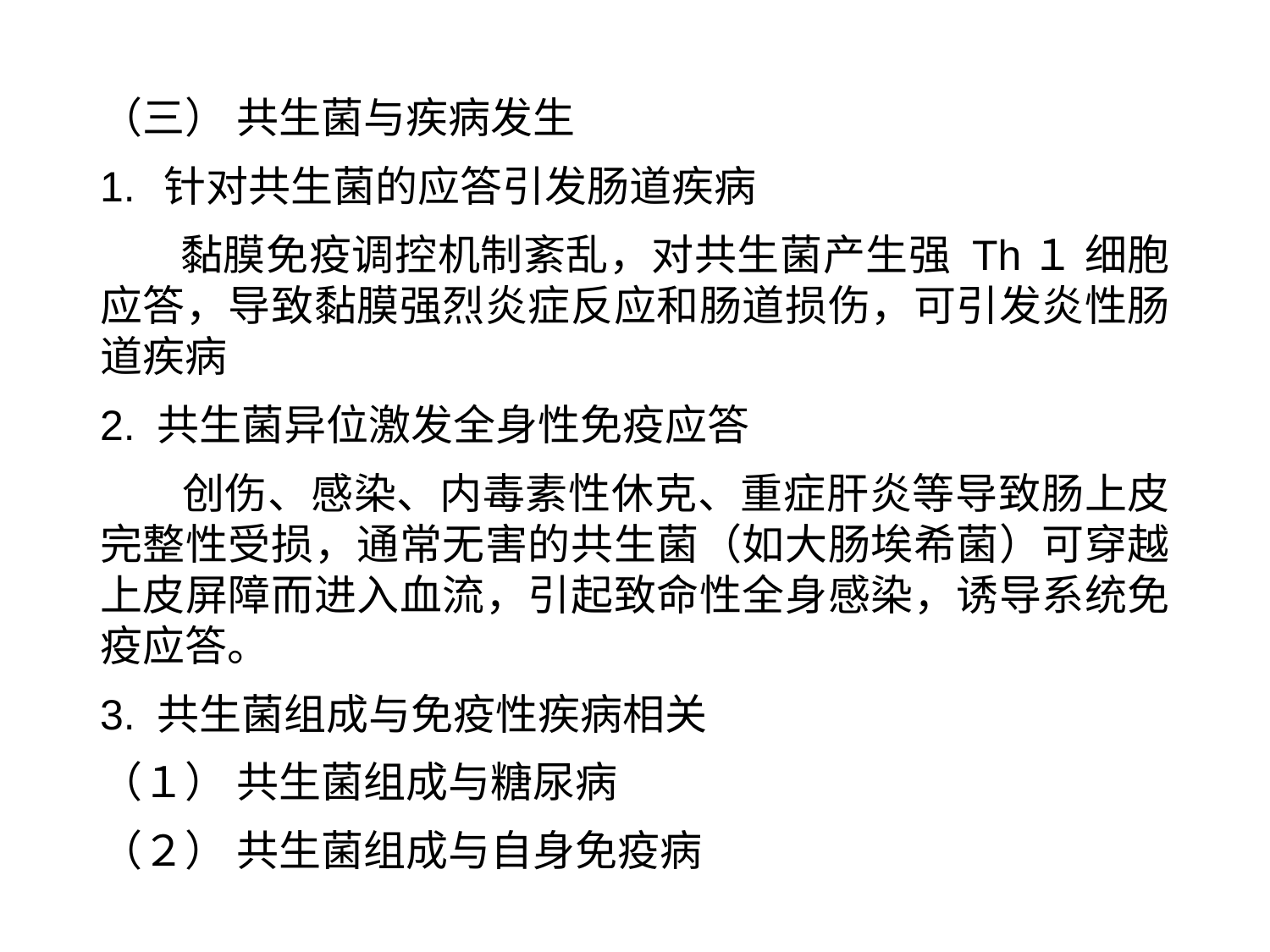

（三） 共生菌与疾病发生
针对共生菌的应答引发肠道疾病
       黏膜免疫调控机制紊乱，对共生菌产生强 Th１ 细胞应答，导致黏膜强烈炎症反应和肠道损伤，可引发炎性肠道疾病
2. 共生菌异位激发全身性免疫应答
       创伤、感染、内毒素性休克、重症肝炎等导致肠上皮完整性受损，通常无害的共生菌（如大肠埃希菌）可穿越上皮屏障而进入血流，引起致命性全身感染，诱导系统免疫应答。
3. 共生菌组成与免疫性疾病相关
（１） 共生菌组成与糖尿病
（２） 共生菌组成与自身免疫病